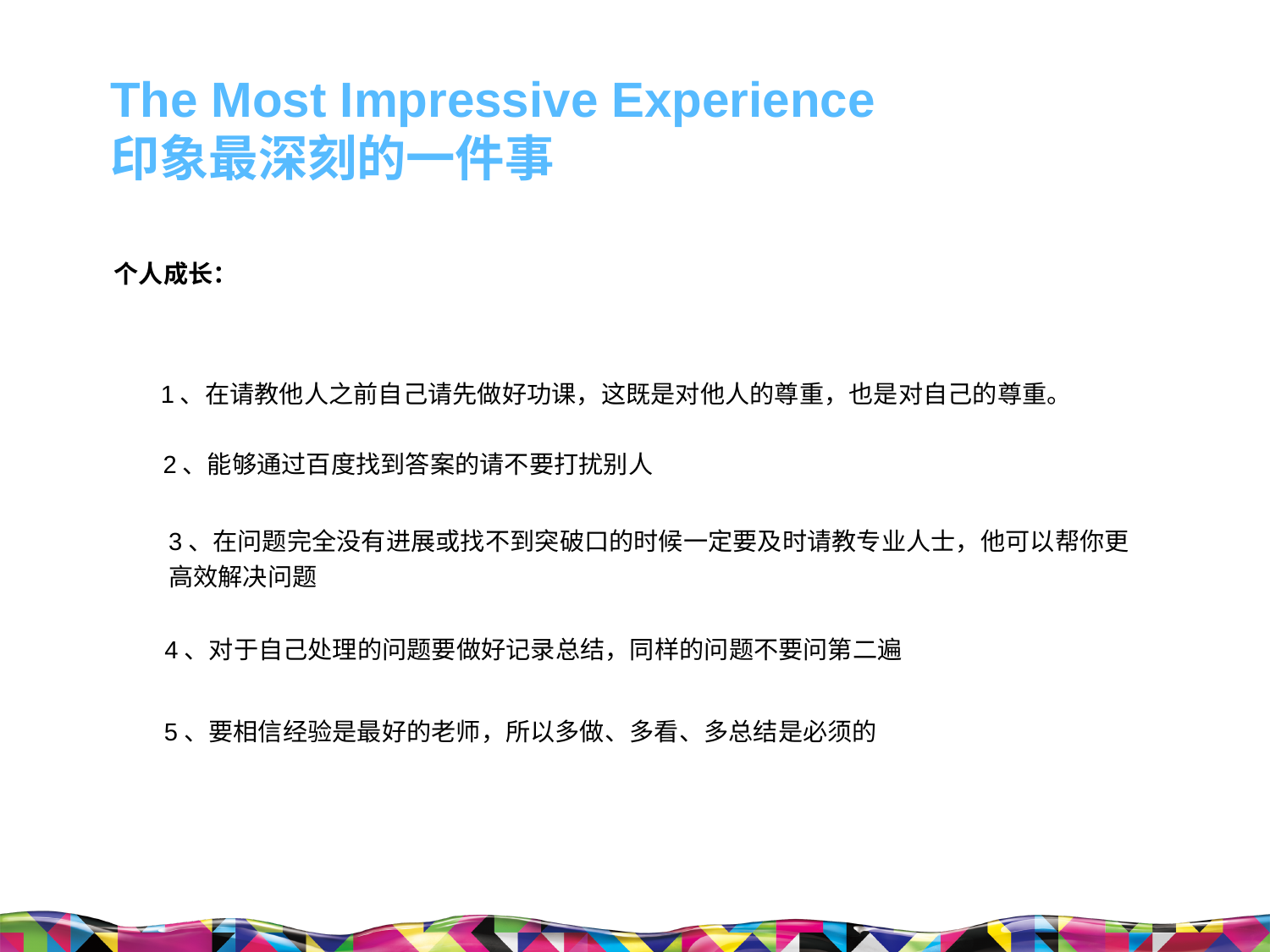

The Most Impressive Experience
印象最深刻的一件事
个人成长：
1、在请教他人之前自己请先做好功课，这既是对他人的尊重，也是对自己的尊重。
2、能够通过百度找到答案的请不要打扰别人
3、在问题完全没有进展或找不到突破口的时候一定要及时请教专业人士，他可以帮你更高效解决问题
4、对于自己处理的问题要做好记录总结，同样的问题不要问第二遍
5、要相信经验是最好的老师，所以多做、多看、多总结是必须的